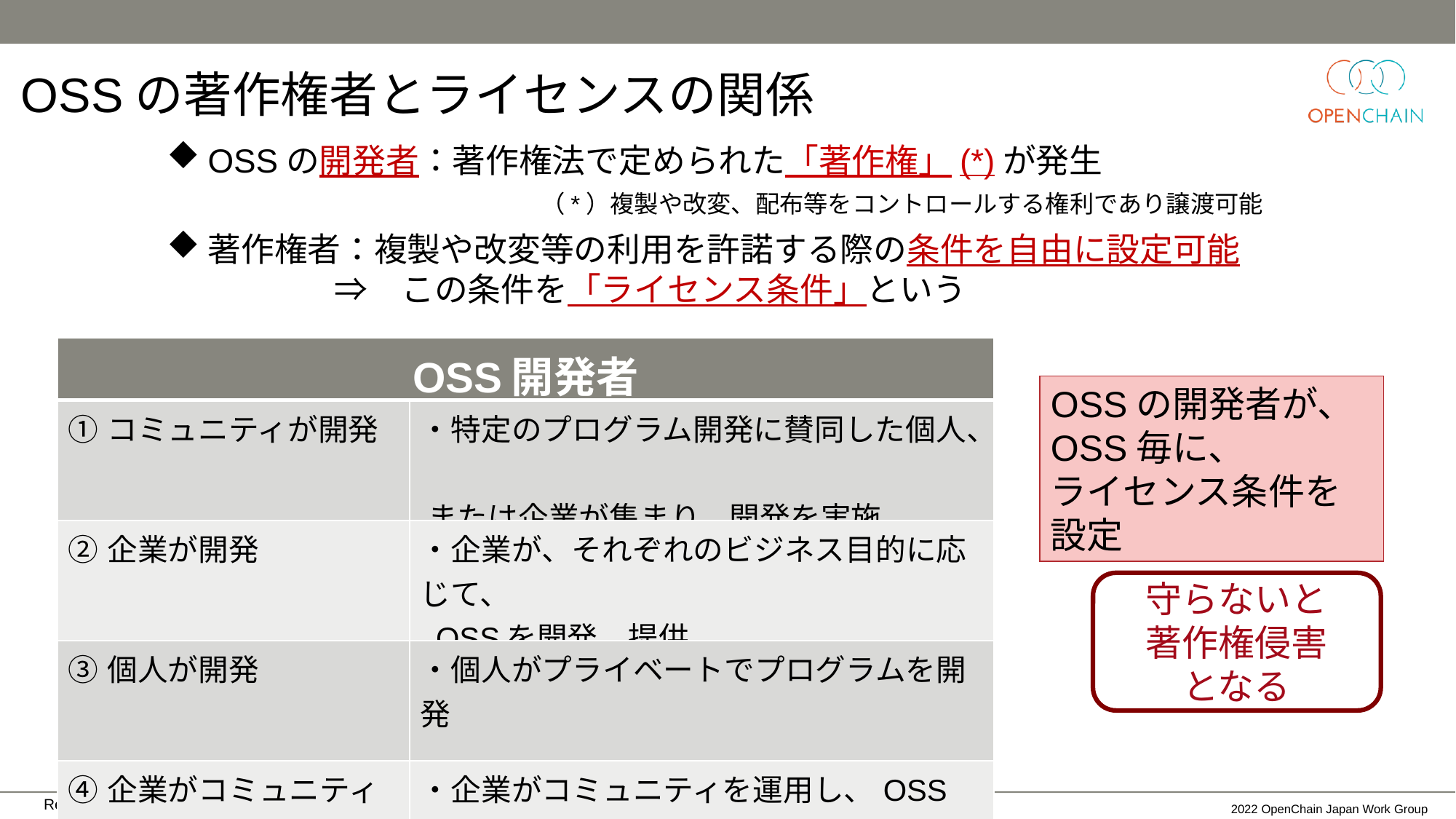

OSSの著作権者とライセンスの関係
OSSの開発者：著作権法で定められた「著作権」(*)が発生
　　　　　　　　　　（*）複製や改変、配布等をコントロールする権利であり譲渡可能
著作権者：複製や改変等の利用を許諾する際の条件を自由に設定可能
                 ⇒　この条件を「ライセンス条件」という
| OSS開発者 |  |
| --- | --- |
| ①コミュニティが開発 | ・特定のプログラム開発に賛同した個人、 または企業が集まり、開発を実施 |
| ②企業が開発 | ・企業が、それぞれのビジネス目的に応じて、 OSSを開発、提供 |
| ③個人が開発 | ・個人がプライベートでプログラムを開発 |
| ④企業がコミュニティを運用 | ・企業がコミュニティを運用し、OSSを活用 |
OSSの開発者が、OSS毎に、
ライセンス条件を設定
守らないと
著作権侵害
となる
17
17